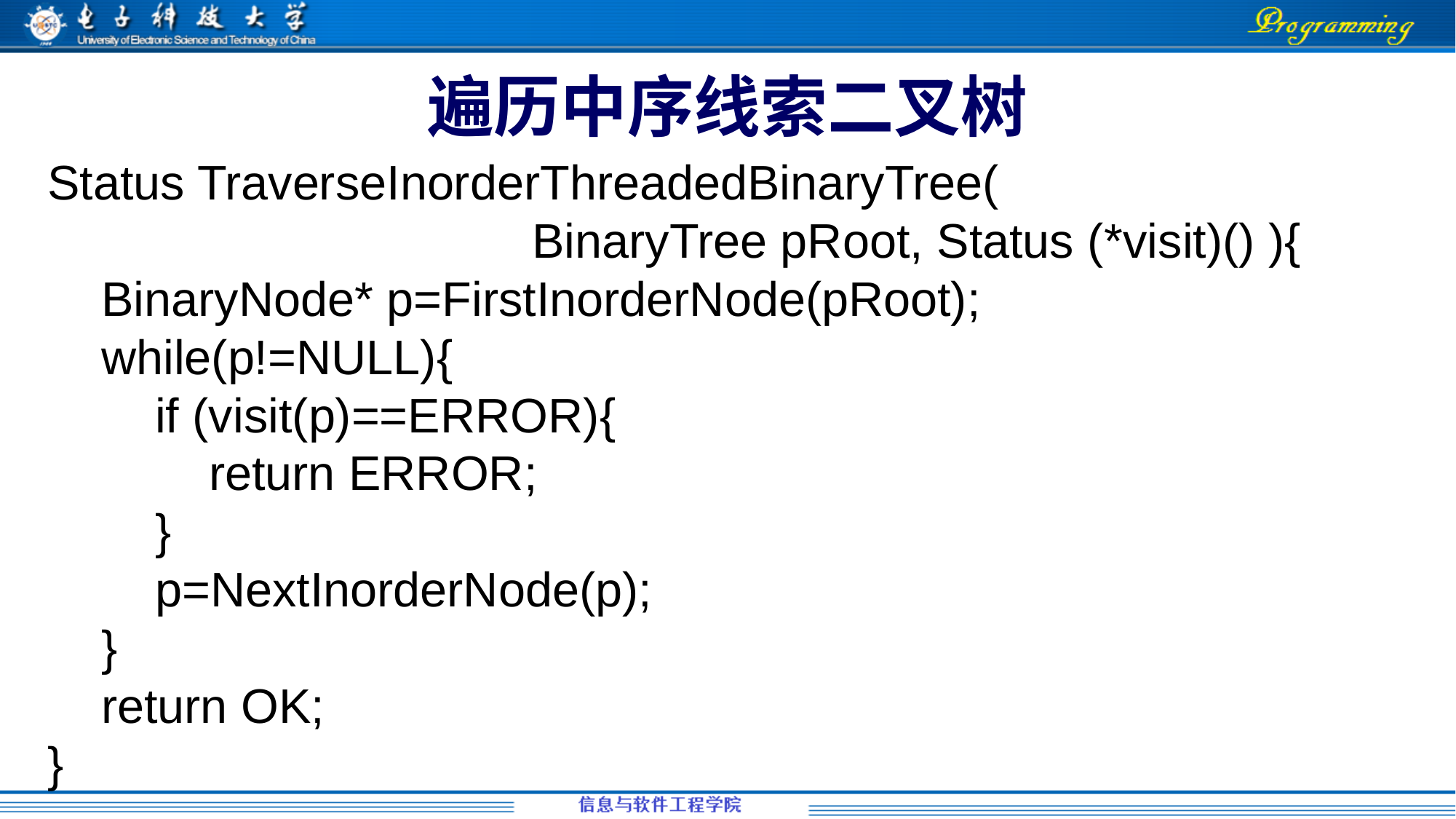

# 遍历中序线索二叉树
Status TraverseInorderThreadedBinaryTree(
                                    BinaryTree pRoot, Status (*visit)() ){
    BinaryNode* p=FirstInorderNode(pRoot);
    while(p!=NULL){
        if (visit(p)==ERROR){
            return ERROR;
        }
        p=NextInorderNode(p);
    }
    return OK;
}